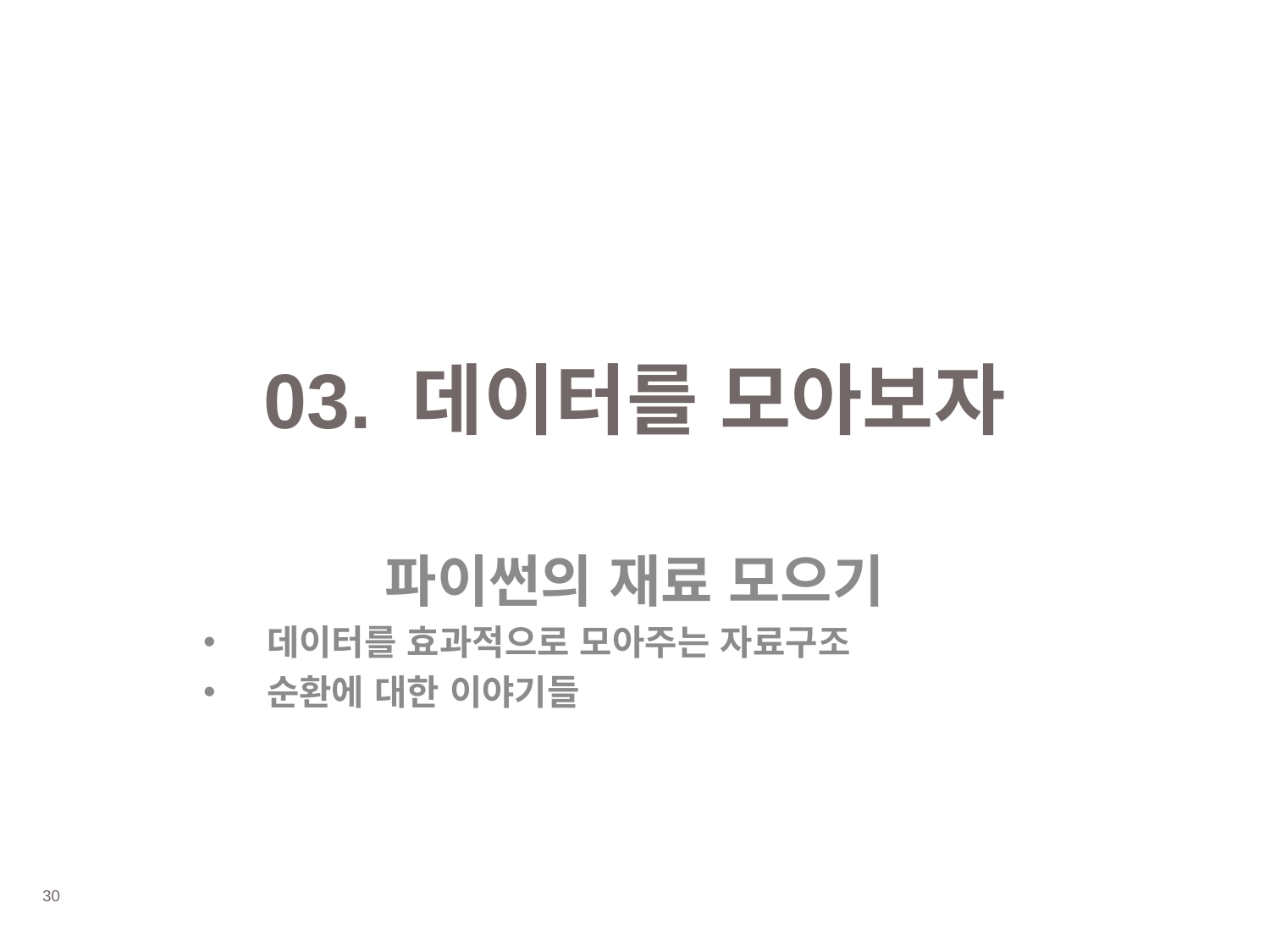

# 03. 데이터를 모아보자
파이썬의 재료 모으기
데이터를 효과적으로 모아주는 자료구조
순환에 대한 이야기들